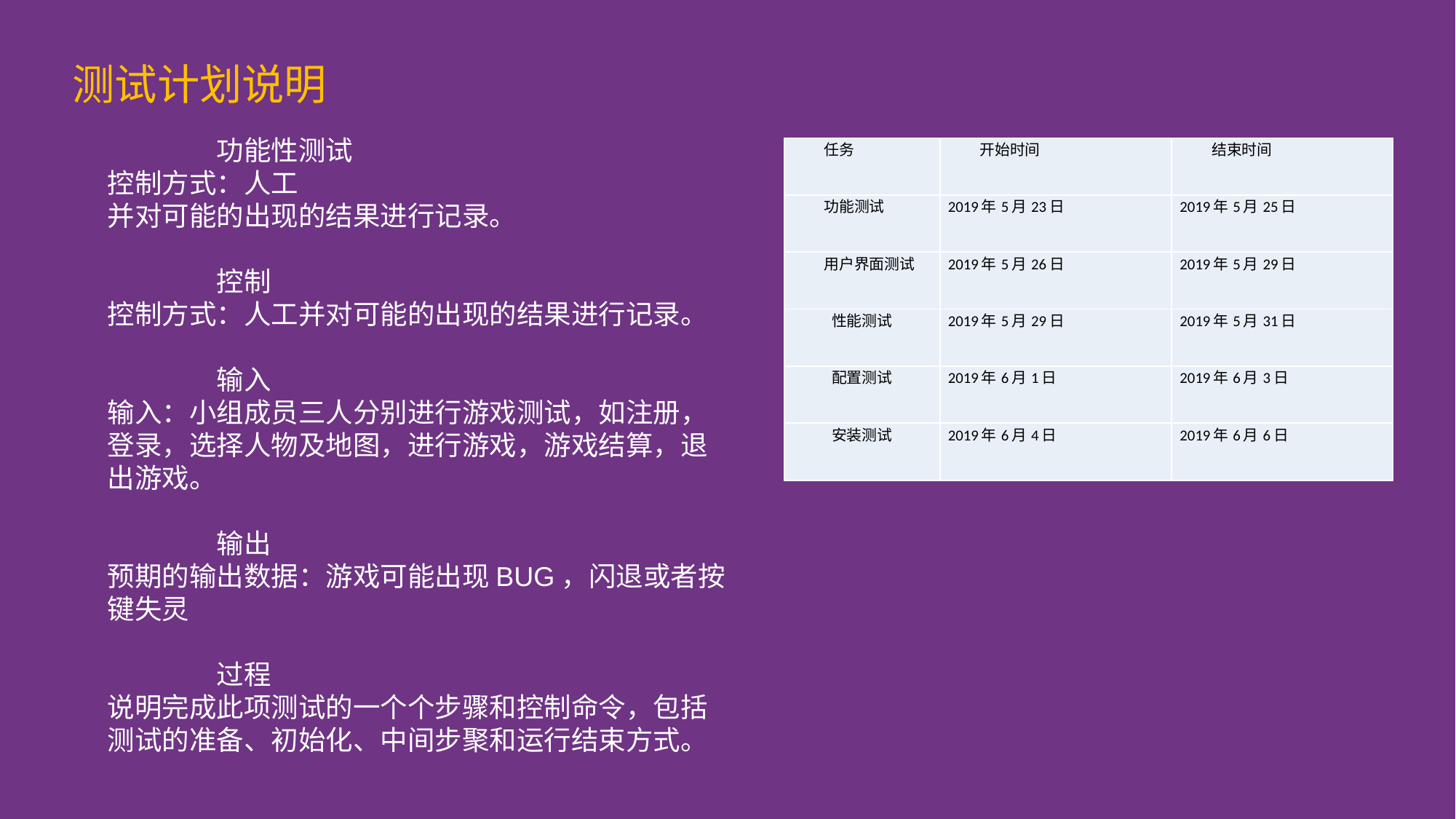

测试计划说明
	功能性测试
控制方式：人工
并对可能的出现的结果进行记录。

	控制
控制方式：人工并对可能的出现的结果进行记录。

	输入
输入：小组成员三人分别进行游戏测试，如注册，登录，选择人物及地图，进行游戏，游戏结算，退出游戏。

	输出
预期的输出数据：游戏可能出现BUG，闪退或者按键失灵

	过程
说明完成此项测试的一个个步骤和控制命令，包括测试的准备、初始化、中间步聚和运行结束方式。

| 任务 | 开始时间 | 结束时间 |
| --- | --- | --- |
| 功能测试 | 2019年5月23日 | 2019年5月25日 |
| 用户界面测试 | 2019年5月26日 | 2019年5月29日 |
| 性能测试 | 2019年5月29日 | 2019年5月31日 |
| 配置测试 | 2019年6月1日 | 2019年6月3日 |
| 安装测试 | 2019年6月4日 | 2019年6月6日 |